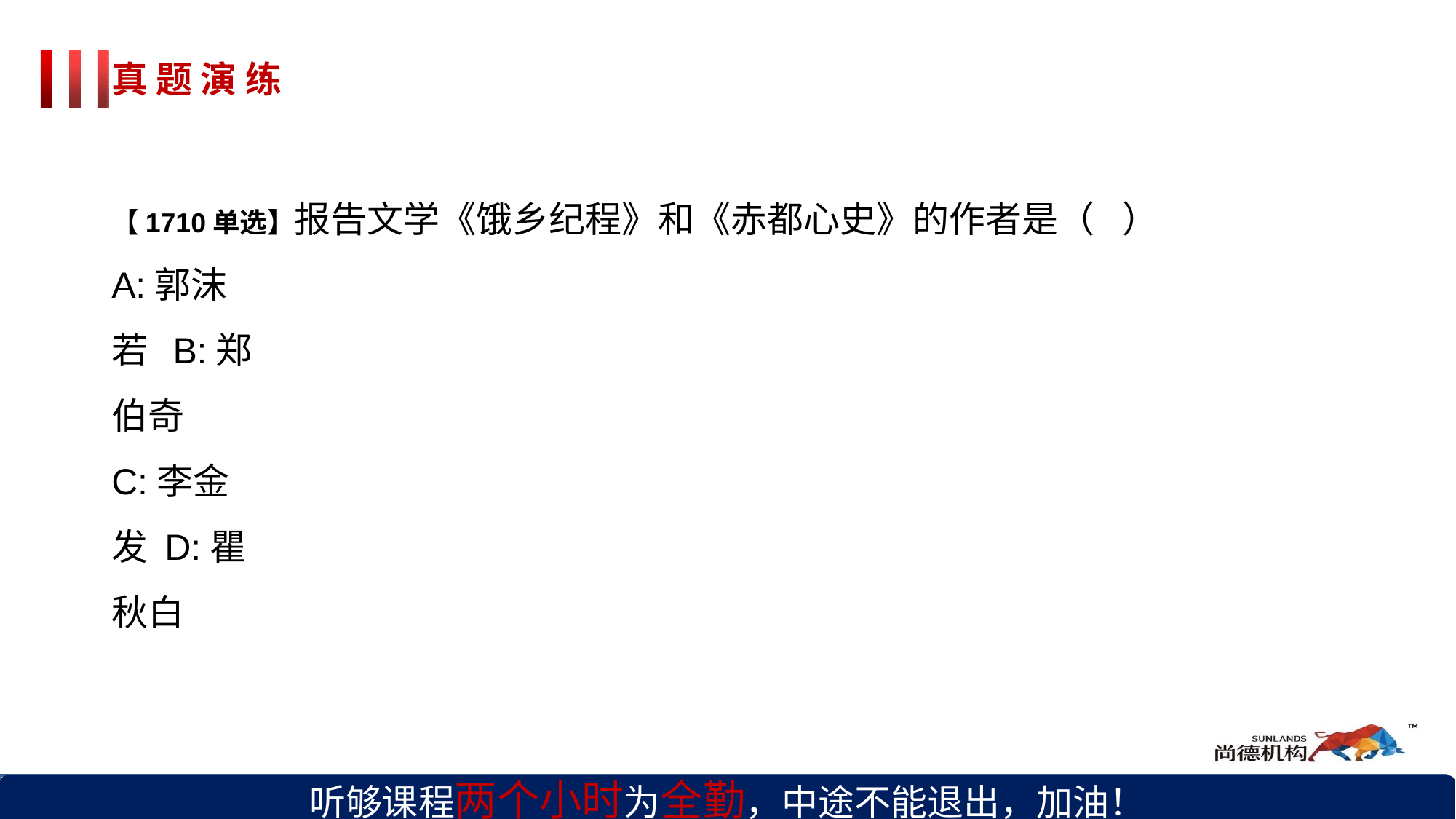

真 题 演 练

【1710单选】报告文学《饿乡纪程》和《赤都心史》的作者是（	）
A:郭沫若  B:郑伯奇
C:李金发 D:瞿秋白

听够课程两个小时为全勤，中途不能退出，加油！
77